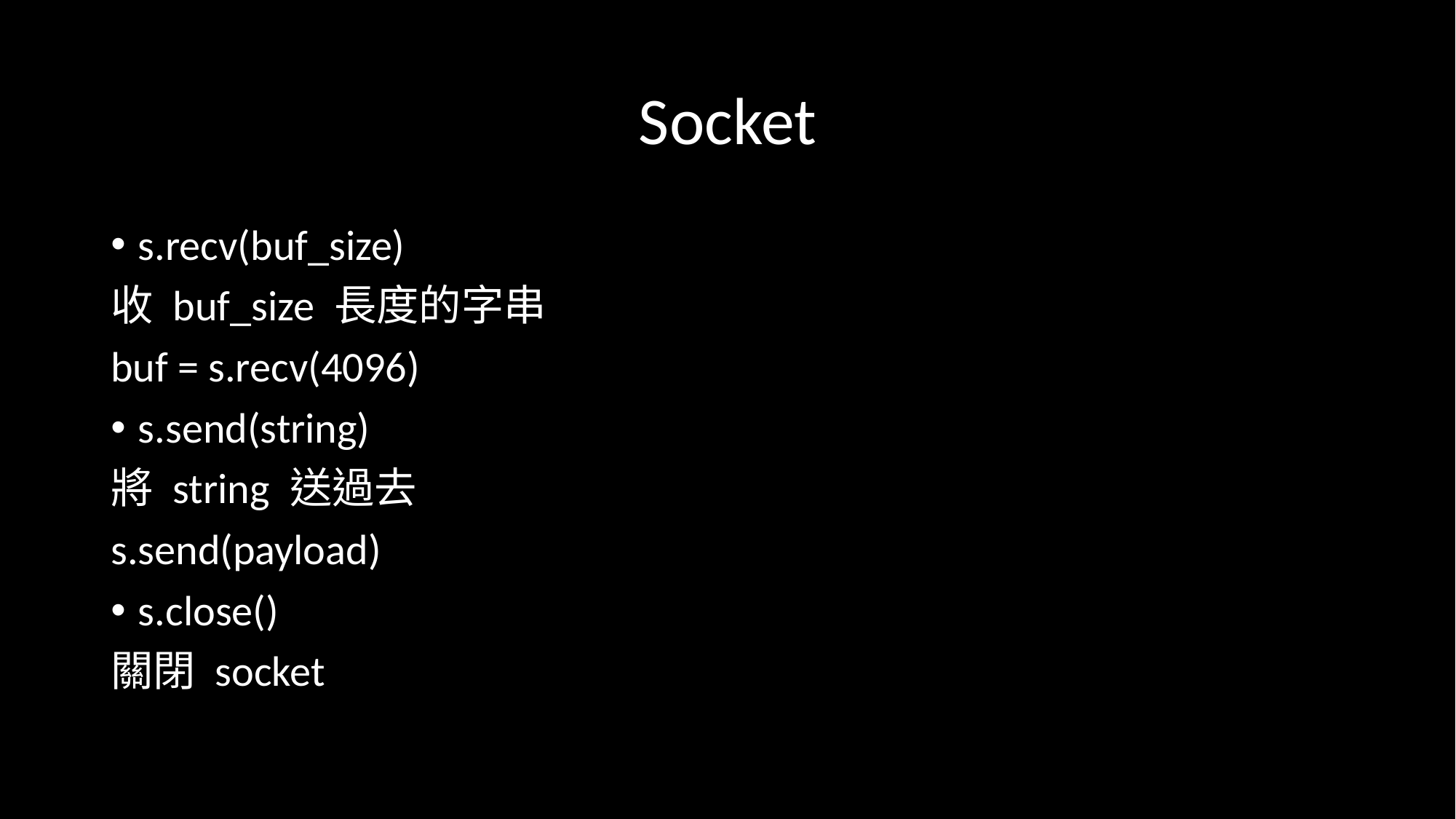

# Socket
s.recv(buf_size)
收 buf_size 長度的字串
buf = s.recv(4096)
s.send(string)
將 string 送過去
s.send(payload)
s.close()
關閉 socket